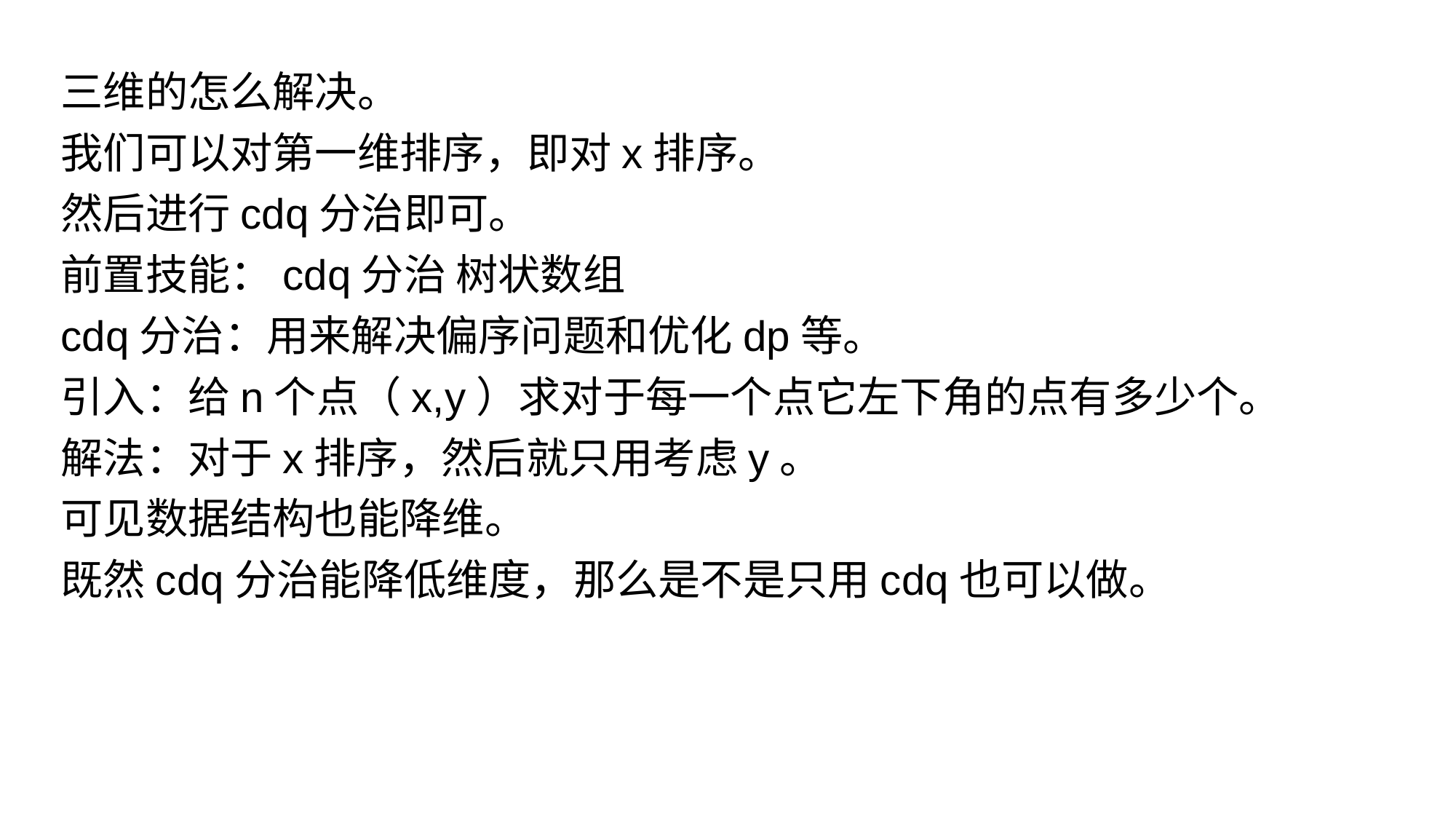

三维的怎么解决。
我们可以对第一维排序，即对x排序。
然后进行cdq分治即可。
前置技能：cdq分治 树状数组
cdq分治：用来解决偏序问题和优化dp等。
引入：给n个点（x,y）求对于每一个点它左下角的点有多少个。
解法：对于x排序，然后就只用考虑y。
可见数据结构也能降维。
既然cdq分治能降低维度，那么是不是只用cdq也可以做。